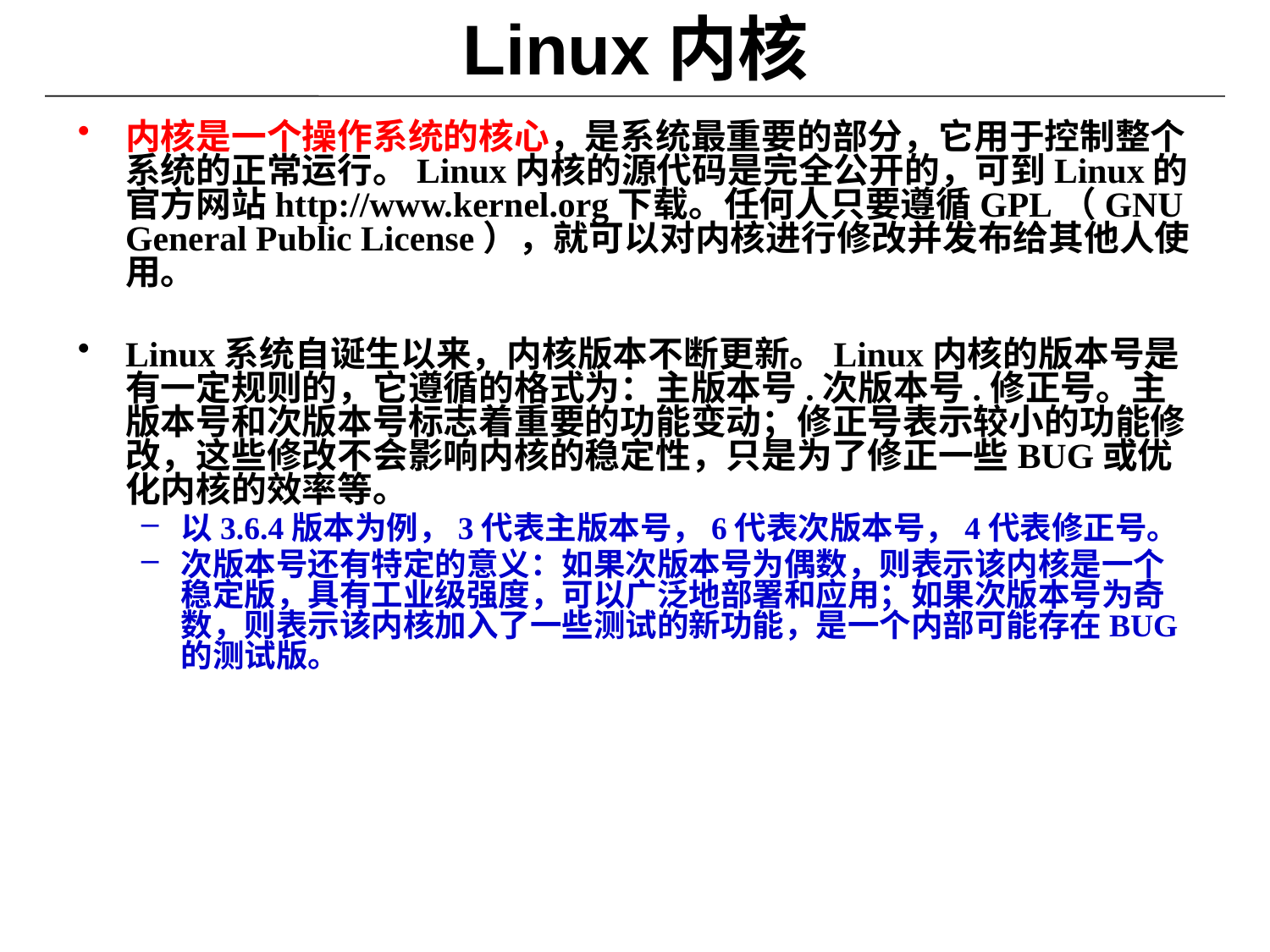

内核是一个操作系统的核心，是系统最重要的部分，它用于控制整个系统的正常运行。Linux内核的源代码是完全公开的，可到Linux的官方网站http://www.kernel.org下载。任何人只要遵循GPL（GNU General Public License），就可以对内核进行修改并发布给其他人使用。

Linux系统自诞生以来，内核版本不断更新。Linux内核的版本号是有一定规则的，它遵循的格式为：主版本号.次版本号.修正号。主版本号和次版本号标志着重要的功能变动；修正号表示较小的功能修改，这些修改不会影响内核的稳定性，只是为了修正一些BUG或优化内核的效率等。
以3.6.4版本为例，3代表主版本号，6代表次版本号，4代表修正号。
次版本号还有特定的意义：如果次版本号为偶数，则表示该内核是一个稳定版，具有工业级强度，可以广泛地部署和应用；如果次版本号为奇数，则表示该内核加入了一些测试的新功能，是一个内部可能存在BUG的测试版。
Linux内核